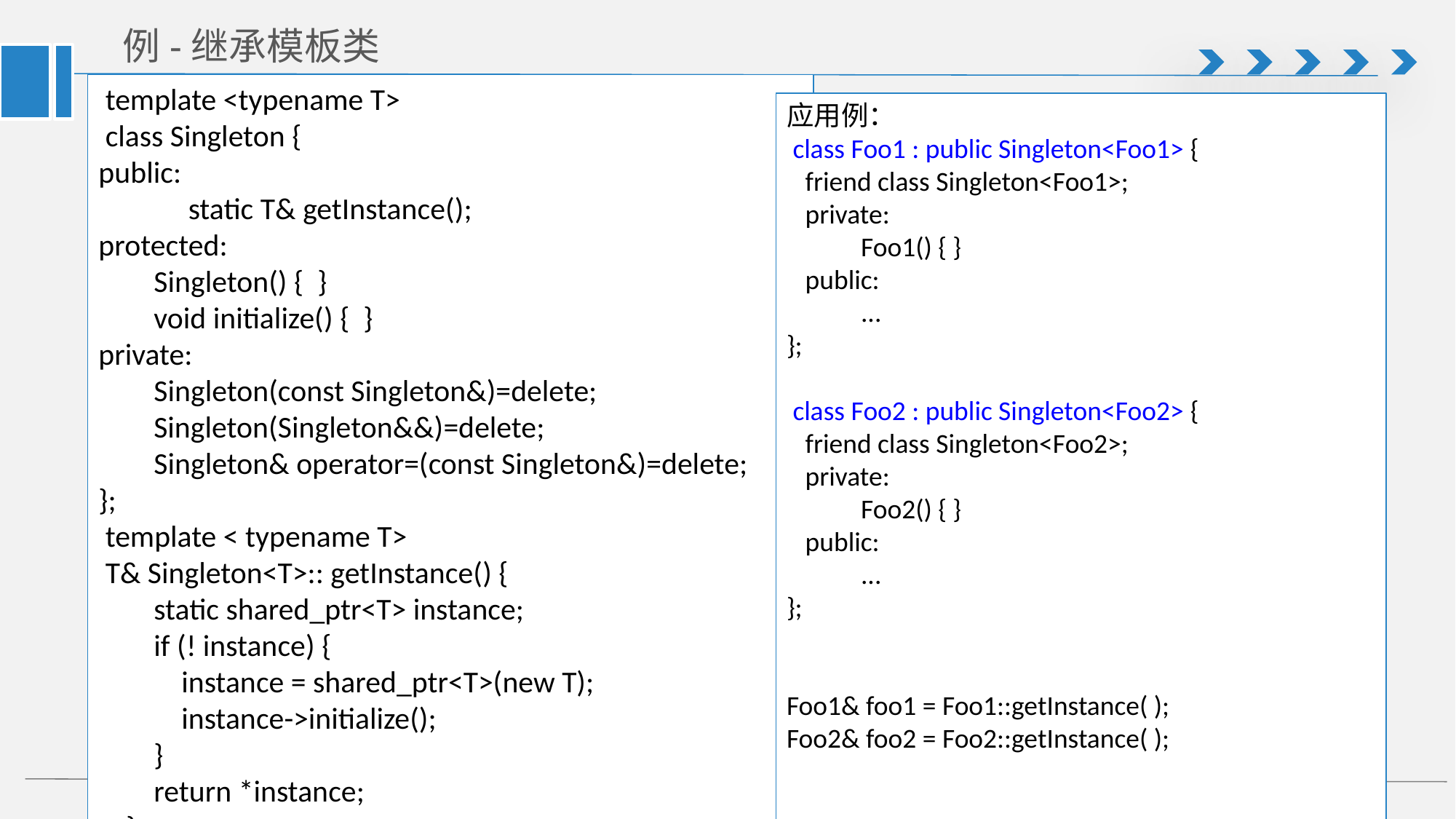

# 例-继承模板类
 template <typename T>
 class Singleton {
public:
             static T& getInstance();
protected:
        Singleton() {  }
        void initialize() {  }
private:
        Singleton(const Singleton&)=delete;
        Singleton(Singleton&&)=delete;
        Singleton& operator=(const Singleton&)=delete;
};
 template < typename T>
 T& Singleton<T>:: getInstance() {
        static shared_ptr<T> instance;
        if (! instance) {
            instance = shared_ptr<T>(new T);
            instance->initialize();
        }
        return *instance;
    }
应用例：
 class Foo1 : public Singleton<Foo1> {
   friend class Singleton<Foo1>;
   private:
            Foo1() { }
   public:
            ...
};

 class Foo2 : public Singleton<Foo2> {
   friend class Singleton<Foo2>;
   private:
            Foo2() { }
   public:
            ...
};

Foo1& foo1 = Foo1::getInstance( );
Foo2& foo2 = Foo2::getInstance( );